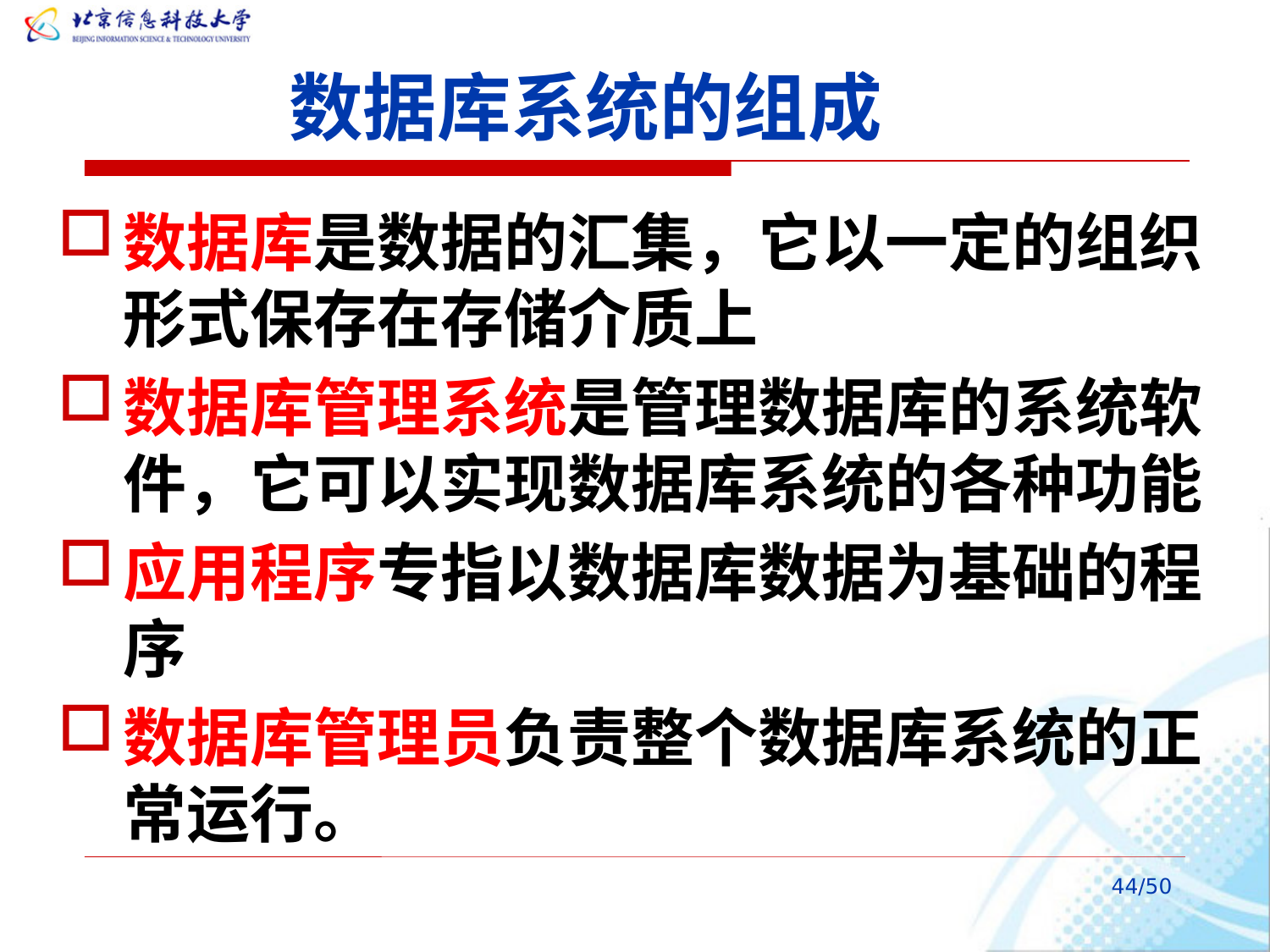

# 数据库系统的组成
数据库是数据的汇集，它以一定的组织形式保存在存储介质上
数据库管理系统是管理数据库的系统软件，它可以实现数据库系统的各种功能
应用程序专指以数据库数据为基础的程序
数据库管理员负责整个数据库系统的正常运行。

44/50